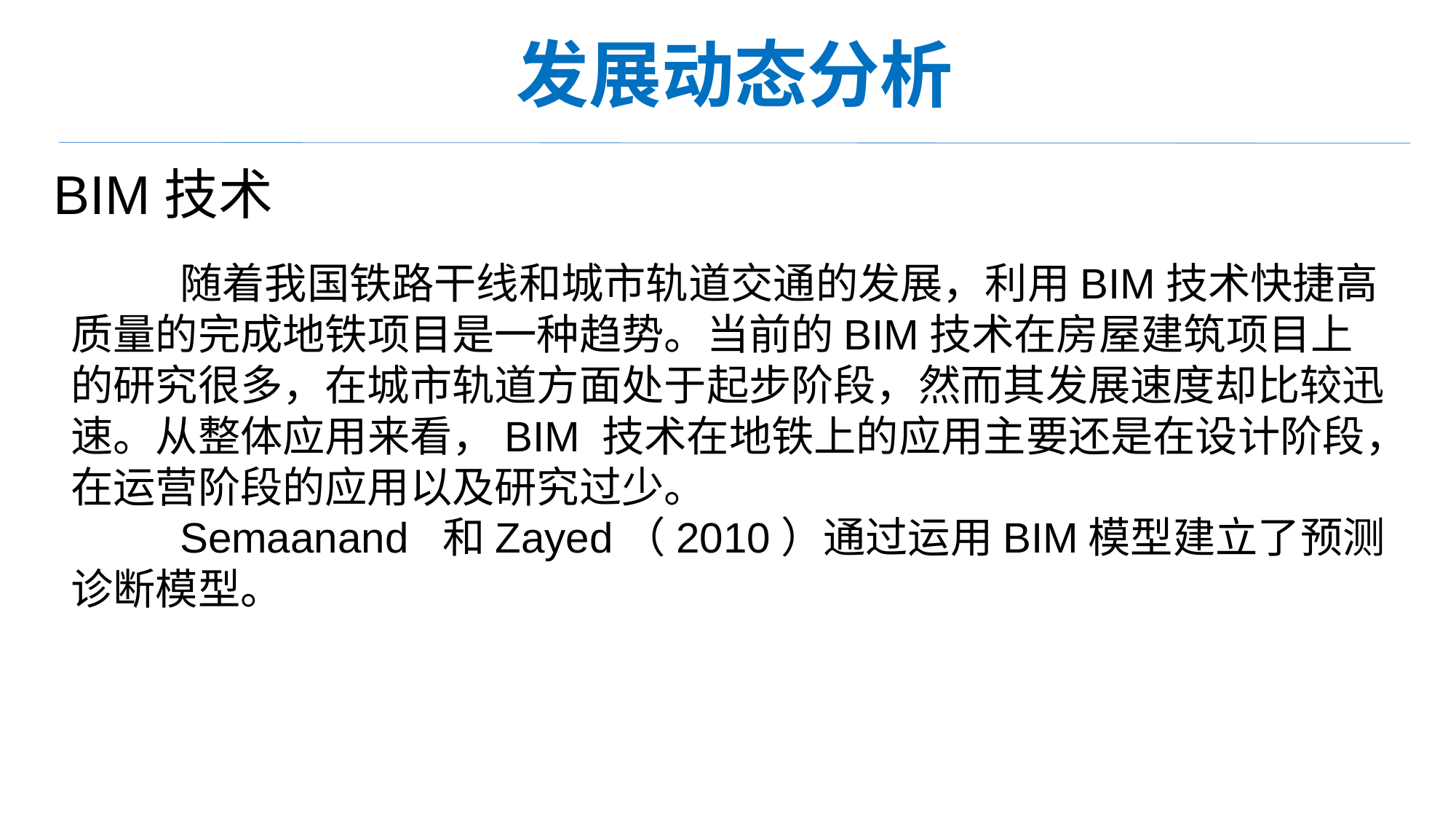

发展动态分析
BIM技术
	随着我国铁路干线和城市轨道交通的发展，利用BIM技术快捷高质量的完成地铁项目是一种趋势。当前的BIM技术在房屋建筑项目上的研究很多，在城市轨道方面处于起步阶段，然而其发展速度却比较迅速。从整体应用来看，BIM 技术在地铁上的应用主要还是在设计阶段，在运营阶段的应用以及研究过少。
	Semaanand  和Zayed（2010）通过运用BIM模型建立了预测诊断模型。
22